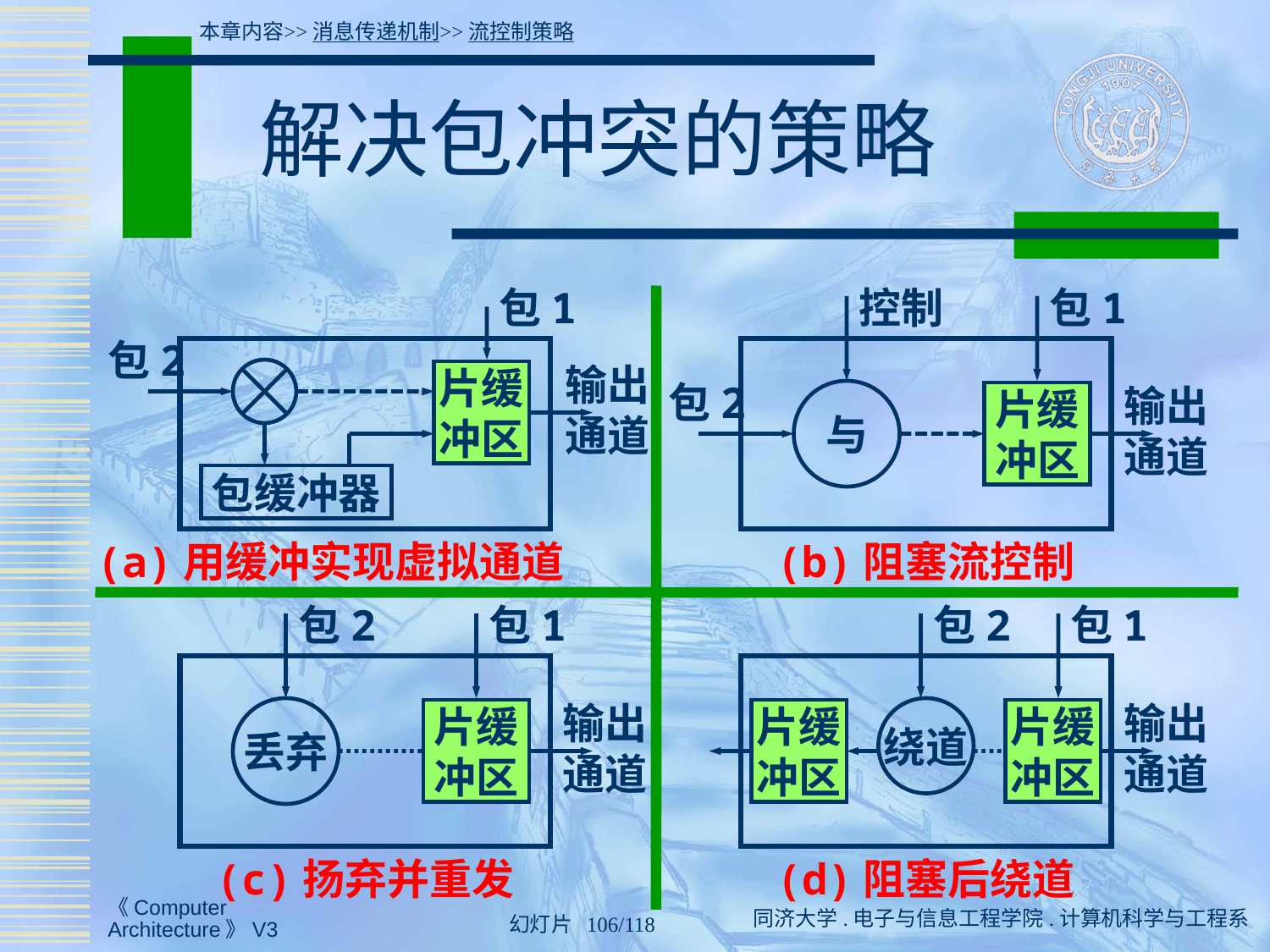

本章内容>>消息传递机制>>流控制策略
# 解决包冲突的策略
包1
控制
包1

包2

输出通道

片缓冲区
包2
输出通道
与
片缓冲区

包缓冲器
(a)用缓冲实现虚拟通道
(b)阻塞流控制

包2
包1
包2
包1

输出通道
输出通道
丢弃
片缓冲区
片缓冲区
绕道
片缓冲区

(c)扬弃并重发
(d)阻塞后绕道